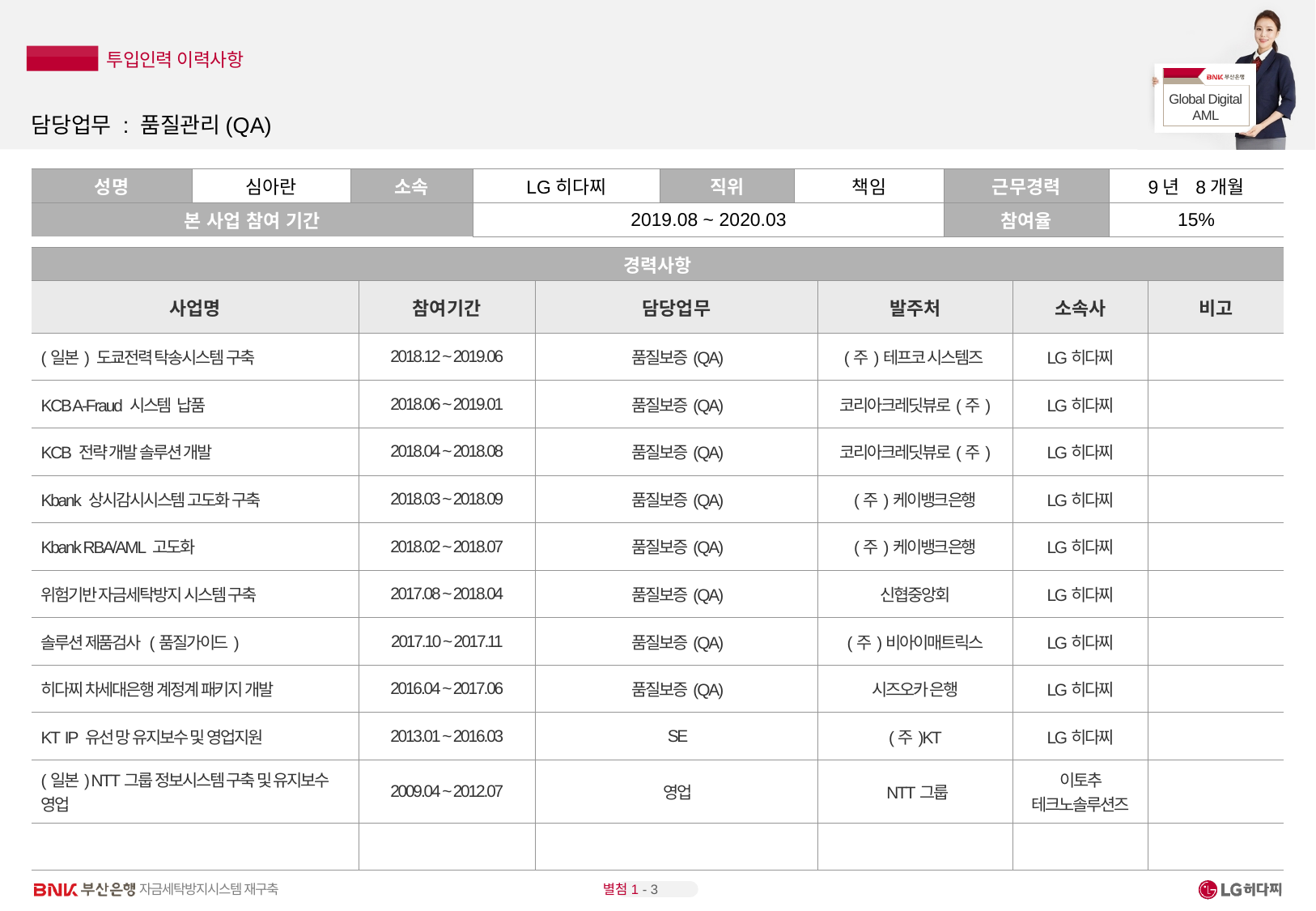

# 담당업무 : 품질관리(QA)
| 성명 | 심아란 | 소속 | LG히다찌 | 직위 | 책임 | 근무경력 | 9년 8개월 |
| --- | --- | --- | --- | --- | --- | --- | --- |
| 본 사업 참여 기간 |  |  | 2019.08 ~ 2020.03 |  |  | 참여율 | 15% |
| 경력사항 |  |  |  |  |  |
| --- | --- | --- | --- | --- | --- |
| 사업명 | 참여기간 | 담당업무 | 발주처 | 소속사 | 비고 |
| (일본) 도쿄전력 탁송시스템 구축 | 2018.12 ~ 2019.06 | 품질보증(QA) | (주)테프코 시스템즈 | LG히다찌 |  |
| KCB A-Fraud 시스템 납품 | 2018.06 ~ 2019.01 | 품질보증(QA) | 코리아크레딧뷰로(주) | LG히다찌 |  |
| KCB 전략 개발 솔루션 개발 | 2018.04 ~ 2018.08 | 품질보증(QA) | 코리아크레딧뷰로(주) | LG히다찌 |  |
| Kbank 상시감시시스템 고도화 구축 | 2018.03 ~ 2018.09 | 품질보증(QA) | (주)케이뱅크은행 | LG히다찌 |  |
| Kbank RBA/AML 고도화 | 2018.02 ~ 2018.07 | 품질보증(QA) | (주)케이뱅크은행 | LG히다찌 |  |
| 위험기반 자금세탁방지 시스템 구축 | 2017.08 ~ 2018.04 | 품질보증(QA) | 신협중앙회 | LG히다찌 |  |
| 솔루션 제품검사 (품질가이드) | 2017.10 ~ 2017.11 | 품질보증(QA) | (주)비아이매트릭스 | LG히다찌 |  |
| 히다찌 차세대은행 계정계 패키지 개발 | 2016.04 ~ 2017.06 | 품질보증(QA) | 시즈오카 은행 | LG히다찌 |  |
| KT IP 유선 망 유지보수 및 영업지원 | 2013.01 ~ 2016.03 | SE | (주)KT | LG히다찌 |  |
| (일본) NTT그룹 정보시스템 구축 및 유지보수 영업 | 2009.04 ~ 2012.07 | 영업 | NTT그룹 | 이토추 테크노솔루션즈 |  |
|  |  |  |  |  |  |
별첨1 - 3